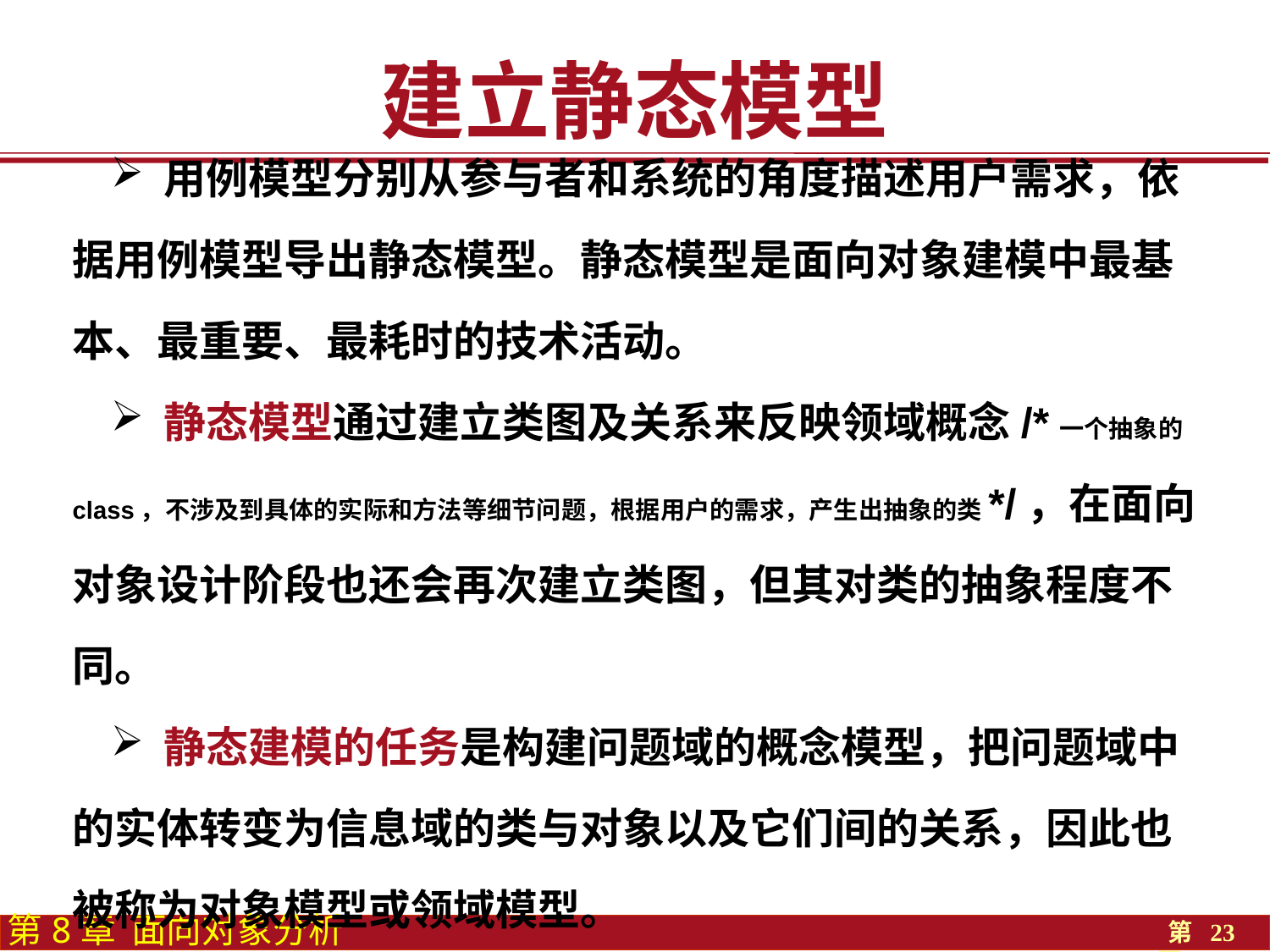

建立静态模型
 用例模型分别从参与者和系统的角度描述用户需求，依据用例模型导出静态模型。静态模型是面向对象建模中最基本、最重要、最耗时的技术活动。
 静态模型通过建立类图及关系来反映领域概念/*一个抽象的class，不涉及到具体的实际和方法等细节问题，根据用户的需求，产生出抽象的类*/，在面向对象设计阶段也还会再次建立类图，但其对类的抽象程度不同。
 静态建模的任务是构建问题域的概念模型，把问题域中的实体转变为信息域的类与对象以及它们间的关系，因此也被称为对象模型或领域模型。